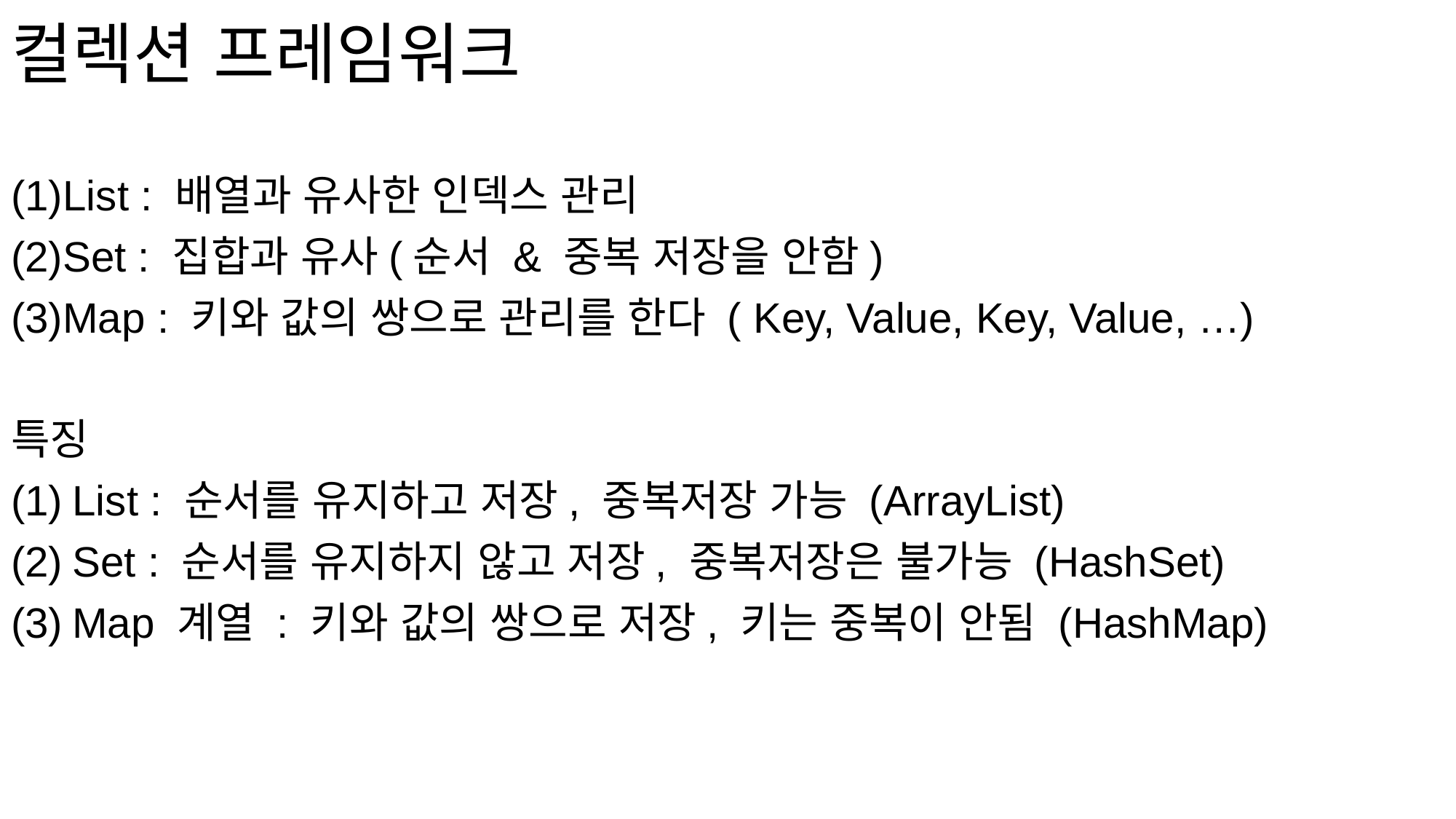

# 컬렉션 프레임워크
(1)List : 배열과 유사한 인덱스 관리
(2)Set : 집합과 유사(순서 & 중복 저장을 안함)
(3)Map : 키와 값의 쌍으로 관리를 한다 ( Key, Value, Key, Value, …)

특징
List : 순서를 유지하고 저장, 중복저장 가능 (ArrayList)
Set : 순서를 유지하지 않고 저장, 중복저장은 불가능 (HashSet)
Map 계열 : 키와 값의 쌍으로 저장, 키는 중복이 안됨 (HashMap)